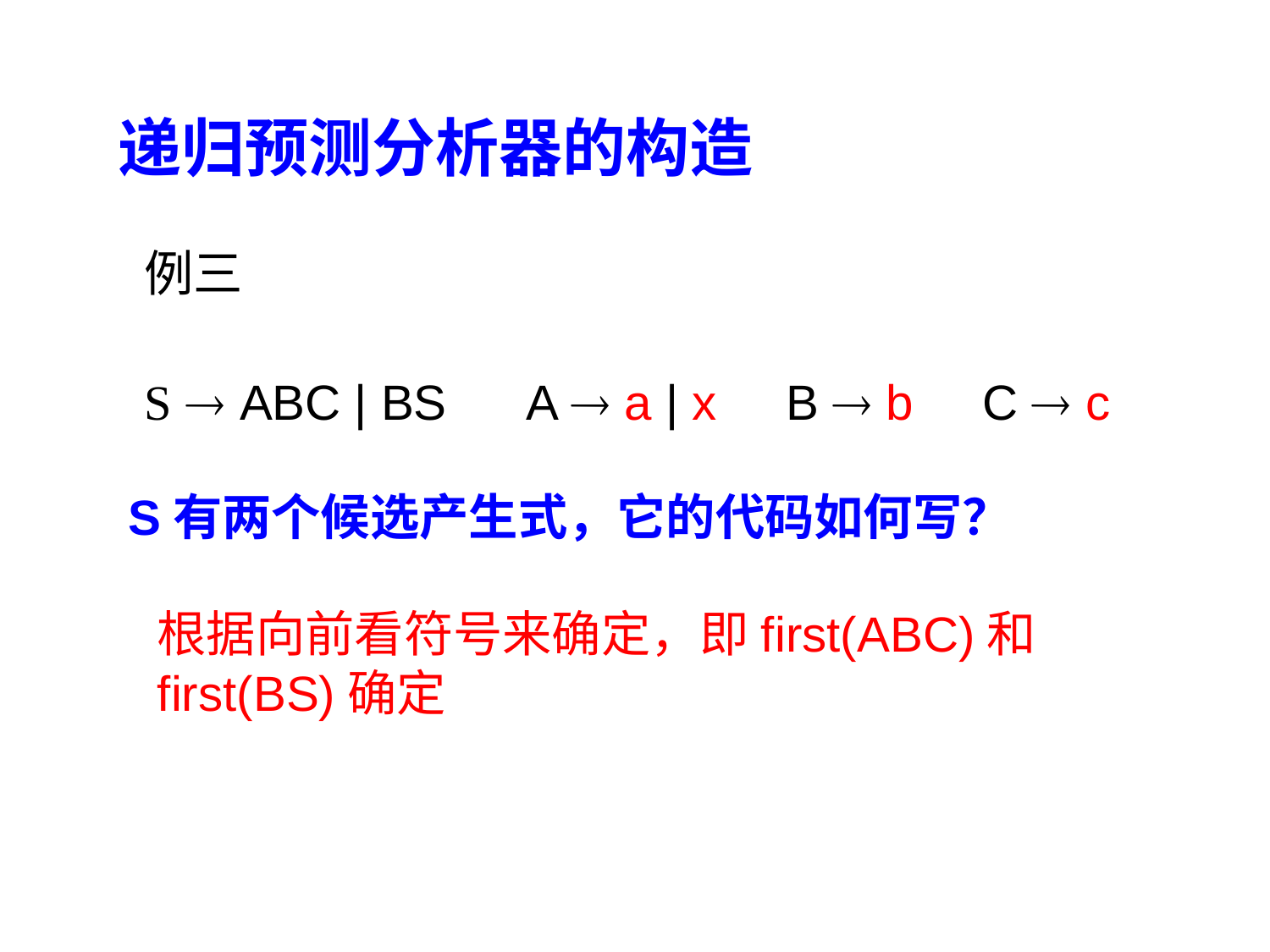

递归预测分析器的构造
     例三
    S → ABC | BS      A → a | x     B → b     C → c
S有两个候选产生式，它的代码如何写？
根据向前看符号来确定，即first(ABC)和first(BS)确定